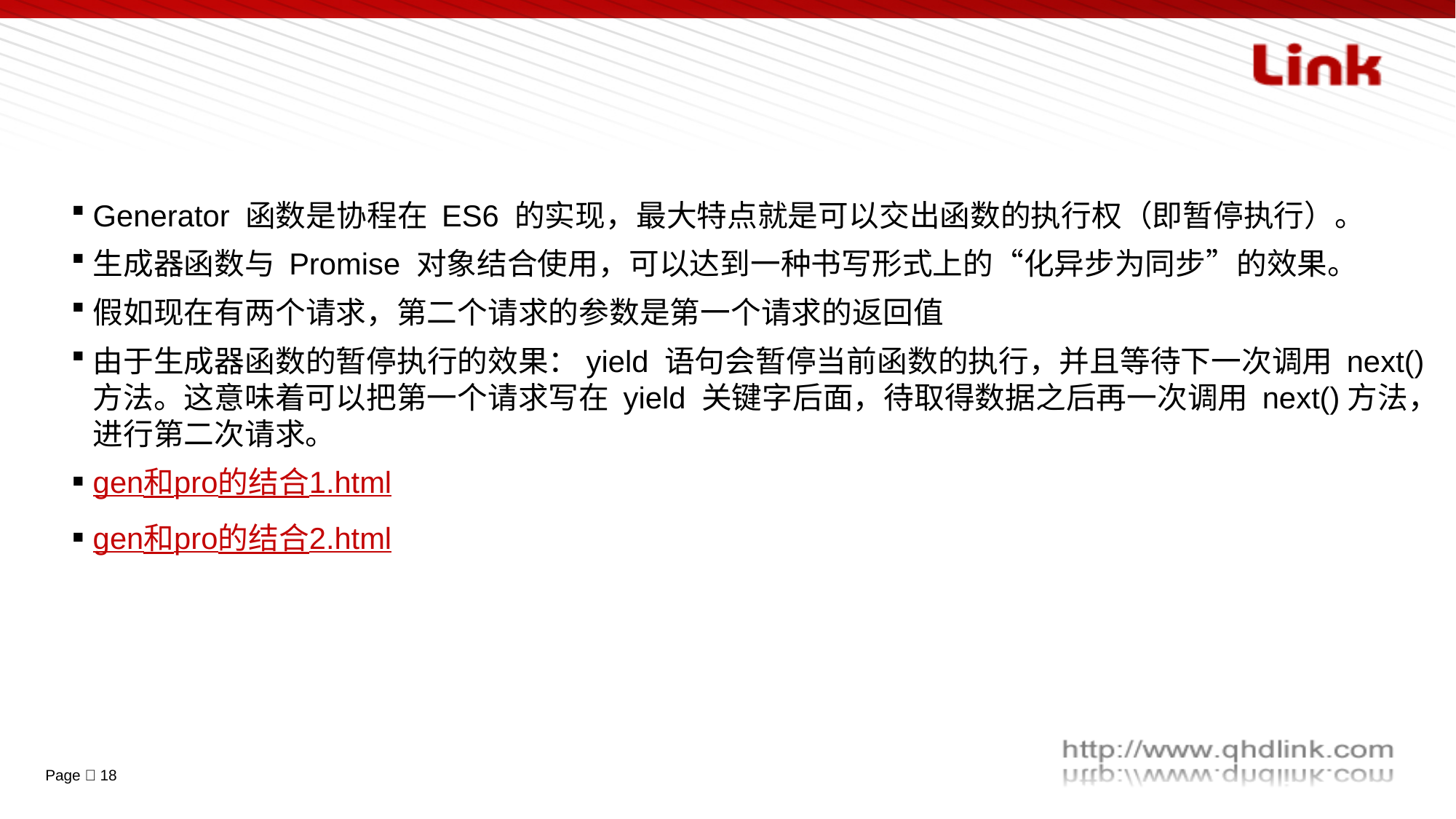

#
Generator 函数是协程在 ES6 的实现，最大特点就是可以交出函数的执行权（即暂停执行）。
生成器函数与 Promise 对象结合使用，可以达到一种书写形式上的“化异步为同步”的效果。
假如现在有两个请求，第二个请求的参数是第一个请求的返回值
由于生成器函数的暂停执行的效果：yield 语句会暂停当前函数的执行，并且等待下一次调用 next()方法。这意味着可以把第一个请求写在 yield 关键字后面，待取得数据之后再一次调用 next()方法，进行第二次请求。
gen和pro的结合1.html
gen和pro的结合2.html